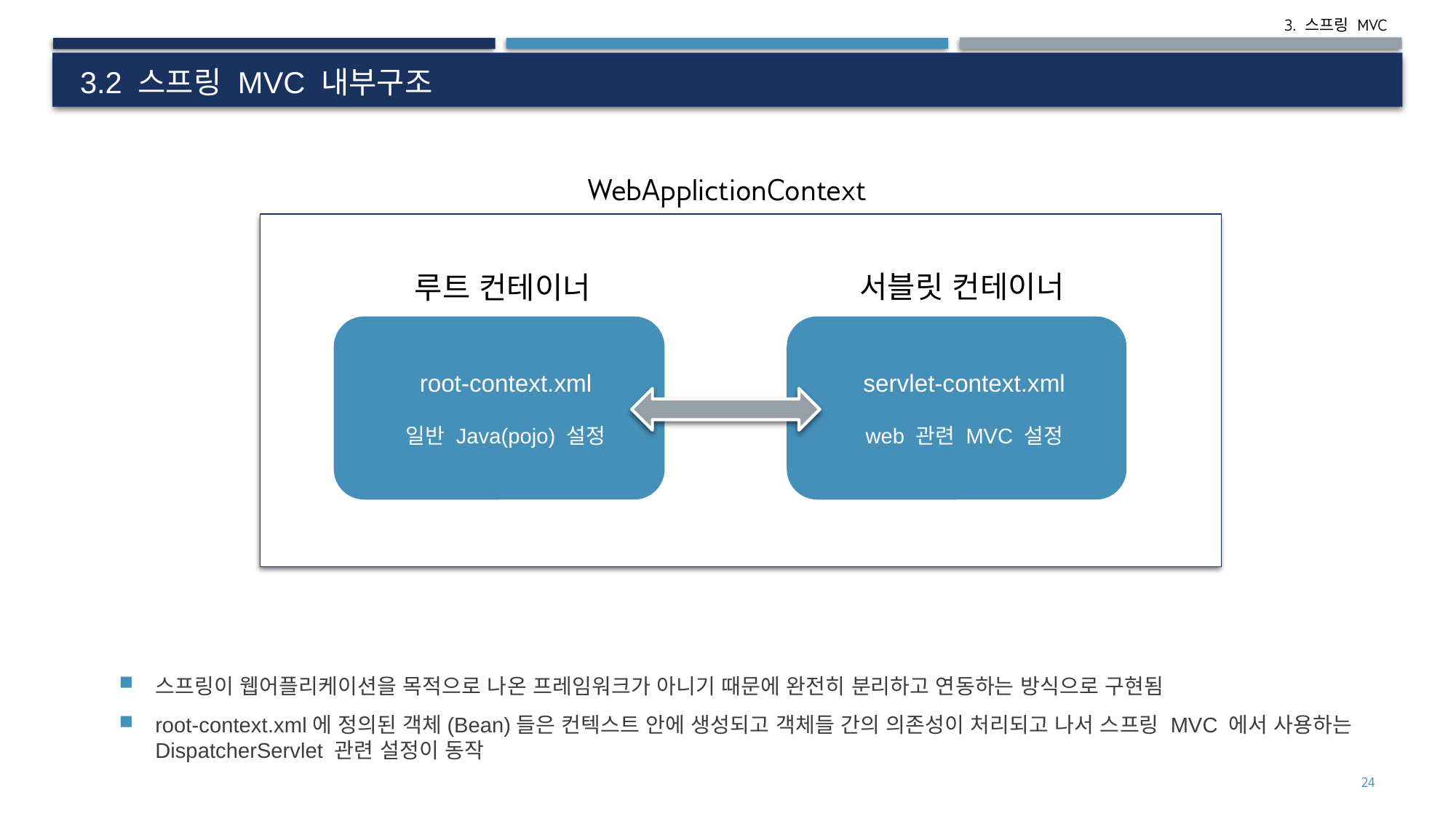

# 3.2 스프링 MVC 내부구조

스프링이 웹어플리케이션을 목적으로 나온 프레임워크가 아니기 때문에 완전히 분리하고 연동하는 방식으로 구현됨
root-context.xml에 정의된 객체(Bean)들은 컨텍스트 안에 생성되고 객체들 간의 의존성이 처리되고 나서 스프링 MVC 에서 사용하는 DispatcherServlet 관련 설정이 동작
WebApplictionContext

서블릿 컨테이너
루트 컨테이너

root-context.xml

일반 Java(pojo) 설정
servlet-context.xml

web 관련 MVC 설정

24